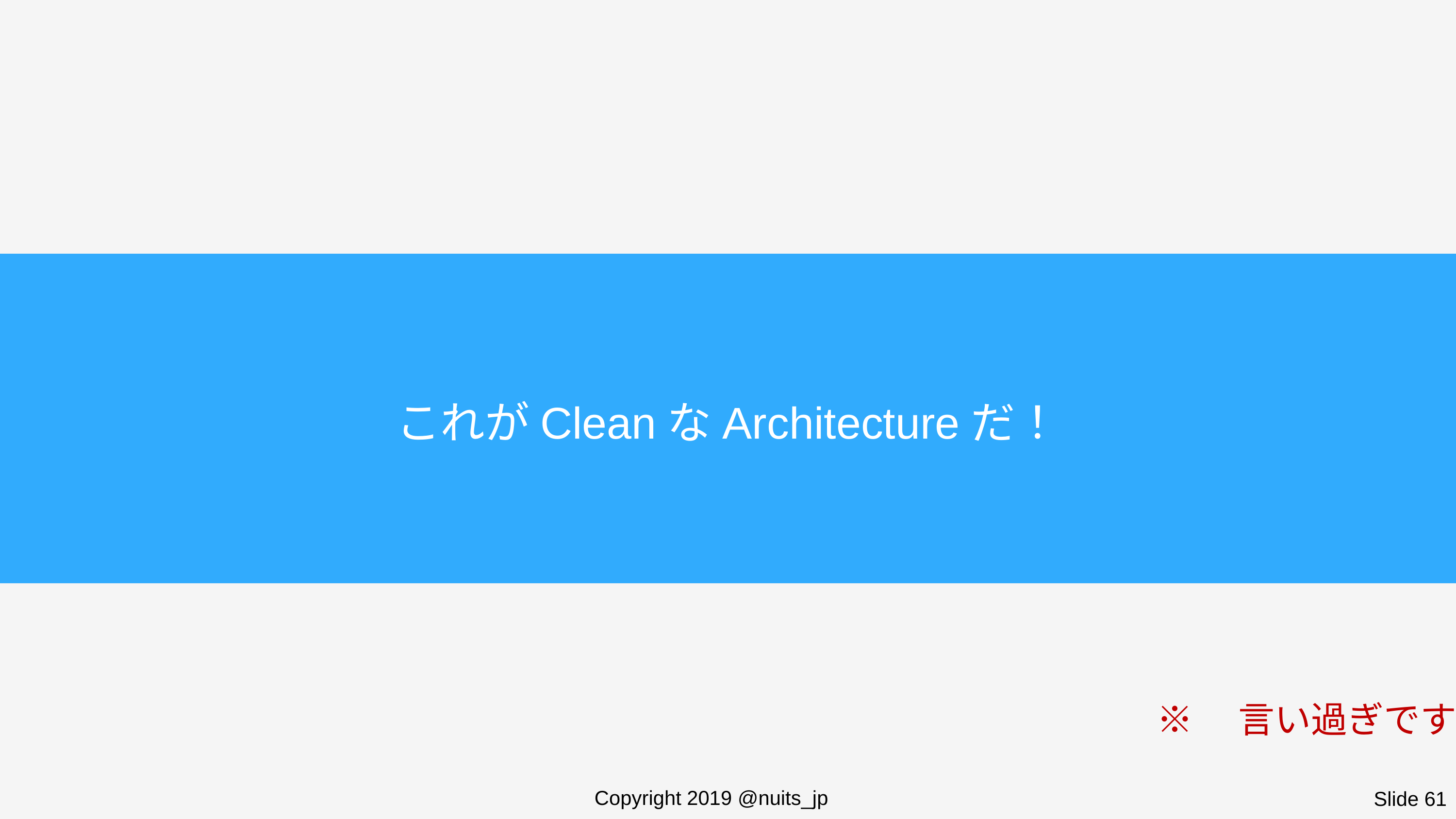

これがCleanなArchitectureだ！
※　言い過ぎです
Copyright 2019 @nuits_jp
Slide 61